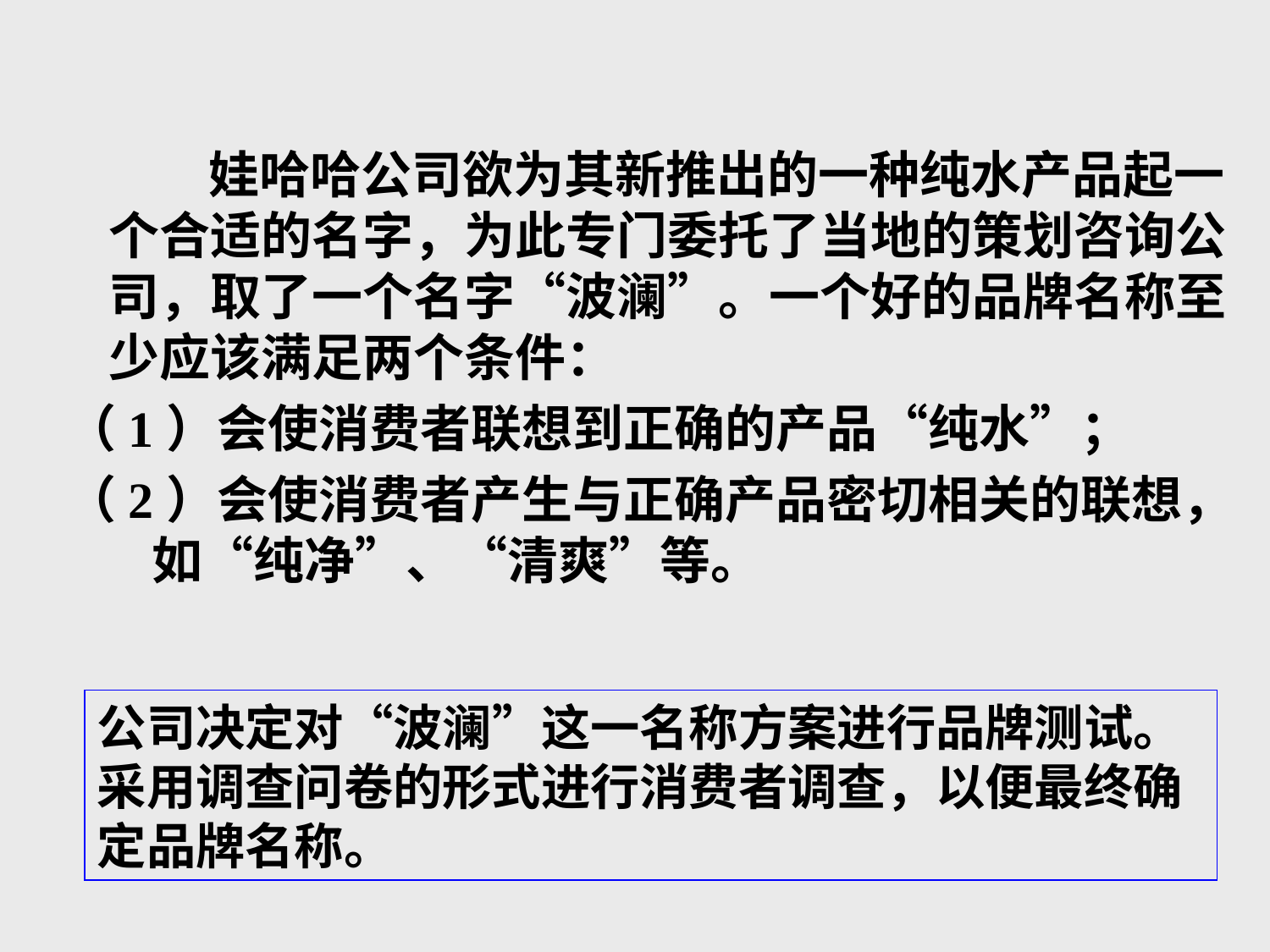

娃哈哈公司欲为其新推出的一种纯水产品起一个合适的名字，为此专门委托了当地的策划咨询公司，取了一个名字“波澜”。一个好的品牌名称至少应该满足两个条件：
（1）会使消费者联想到正确的产品“纯水”；
（2）会使消费者产生与正确产品密切相关的联想，如“纯净”、“清爽”等。

公司决定对“波澜”这一名称方案进行品牌测试。采用调查问卷的形式进行消费者调查，以便最终确定品牌名称。